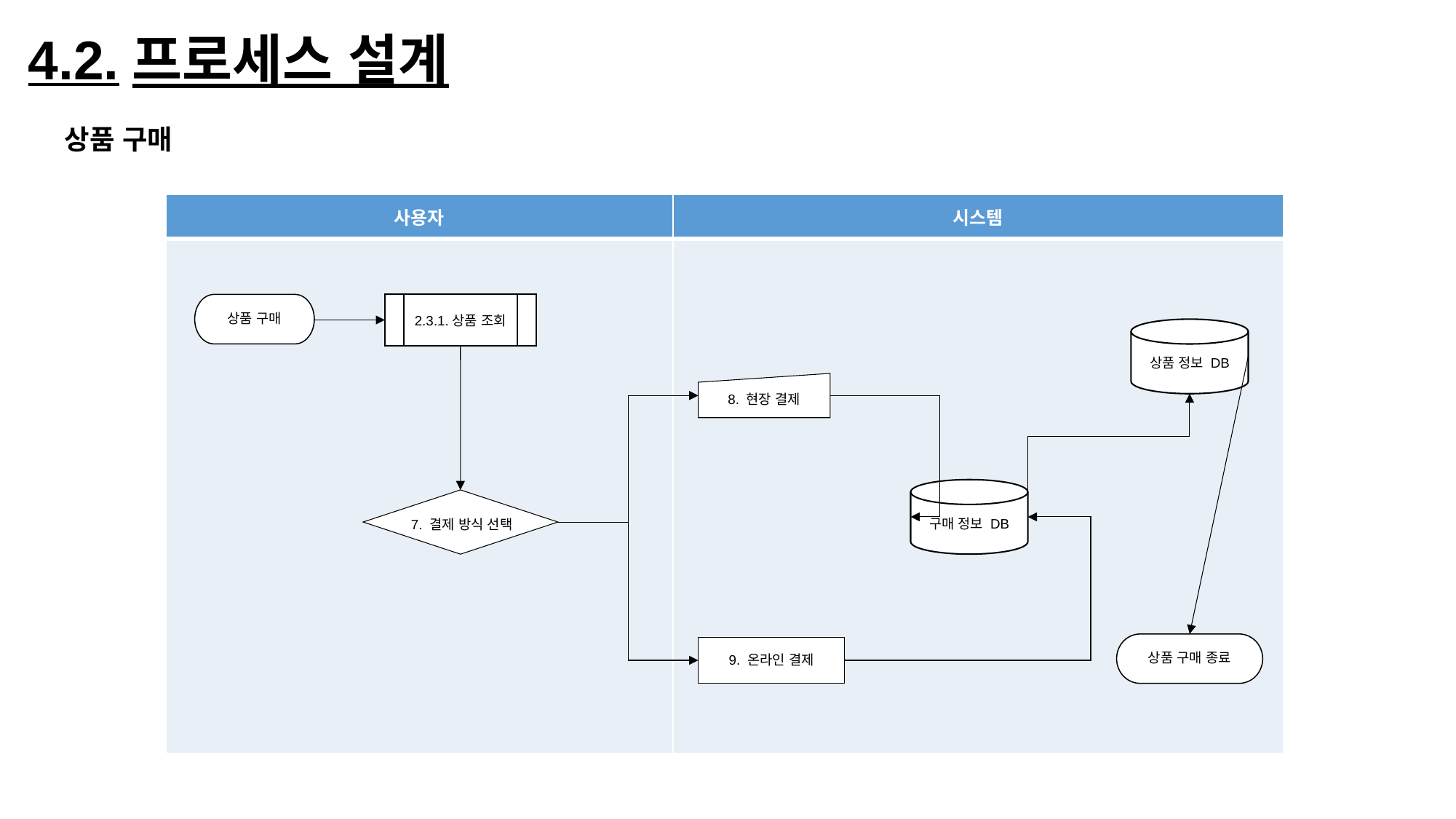

4.2.프로세스 설계
상품 구매
| 사용자 | 시스템 |
| --- | --- |
|  |  |
상품 구매
2.3.1.상품 조회
상품 정보 DB
8. 현장 결제
구매 정보 DB

7. 결제 방식 선택
상품 구매 종료
9. 온라인 결제